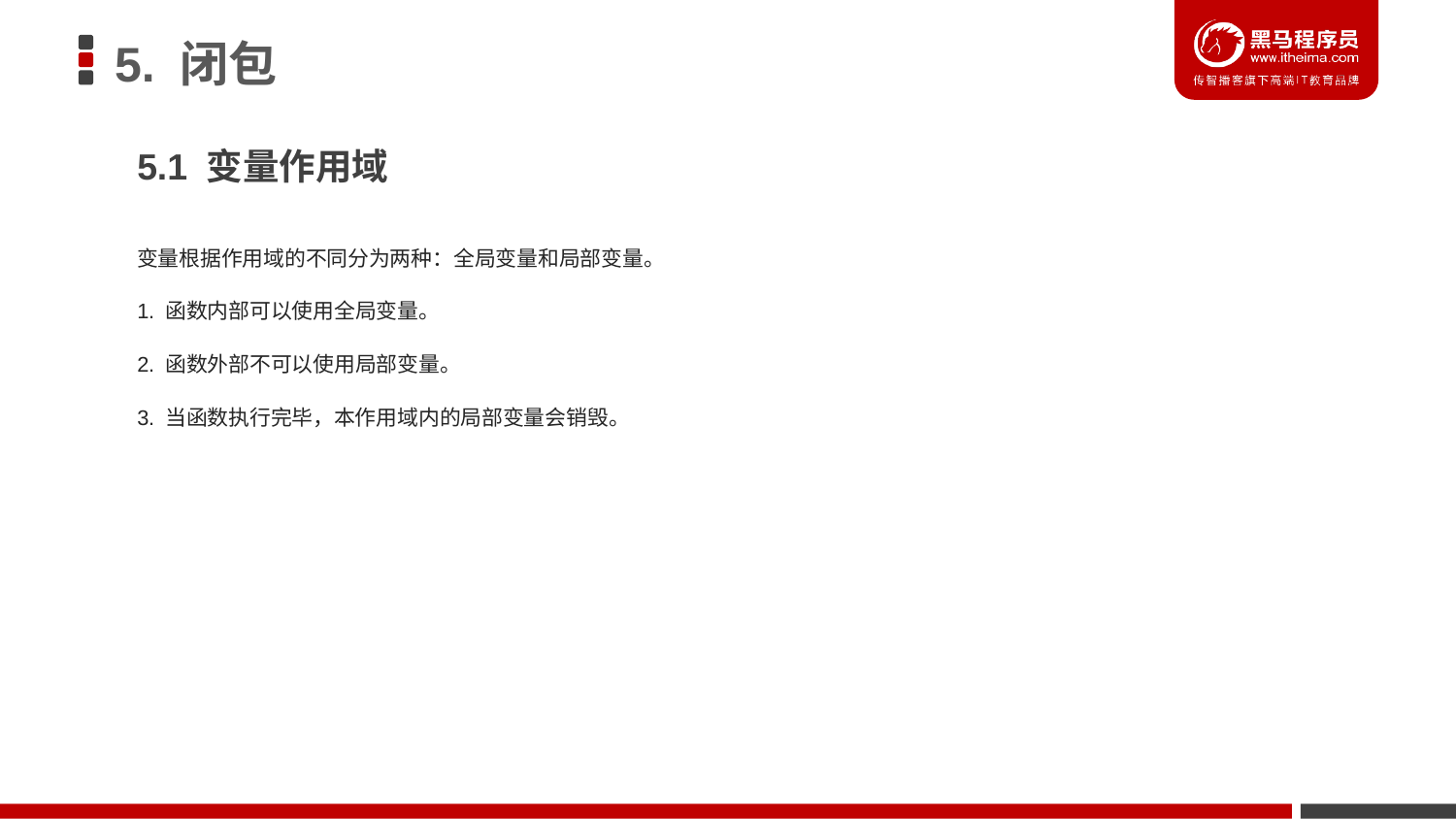

# 5. 闭包
5.1 变量作用域
变量根据作用域的不同分为两种：全局变量和局部变量。
1. 函数内部可以使用全局变量。
2. 函数外部不可以使用局部变量。
3. 当函数执行完毕，本作用域内的局部变量会销毁。